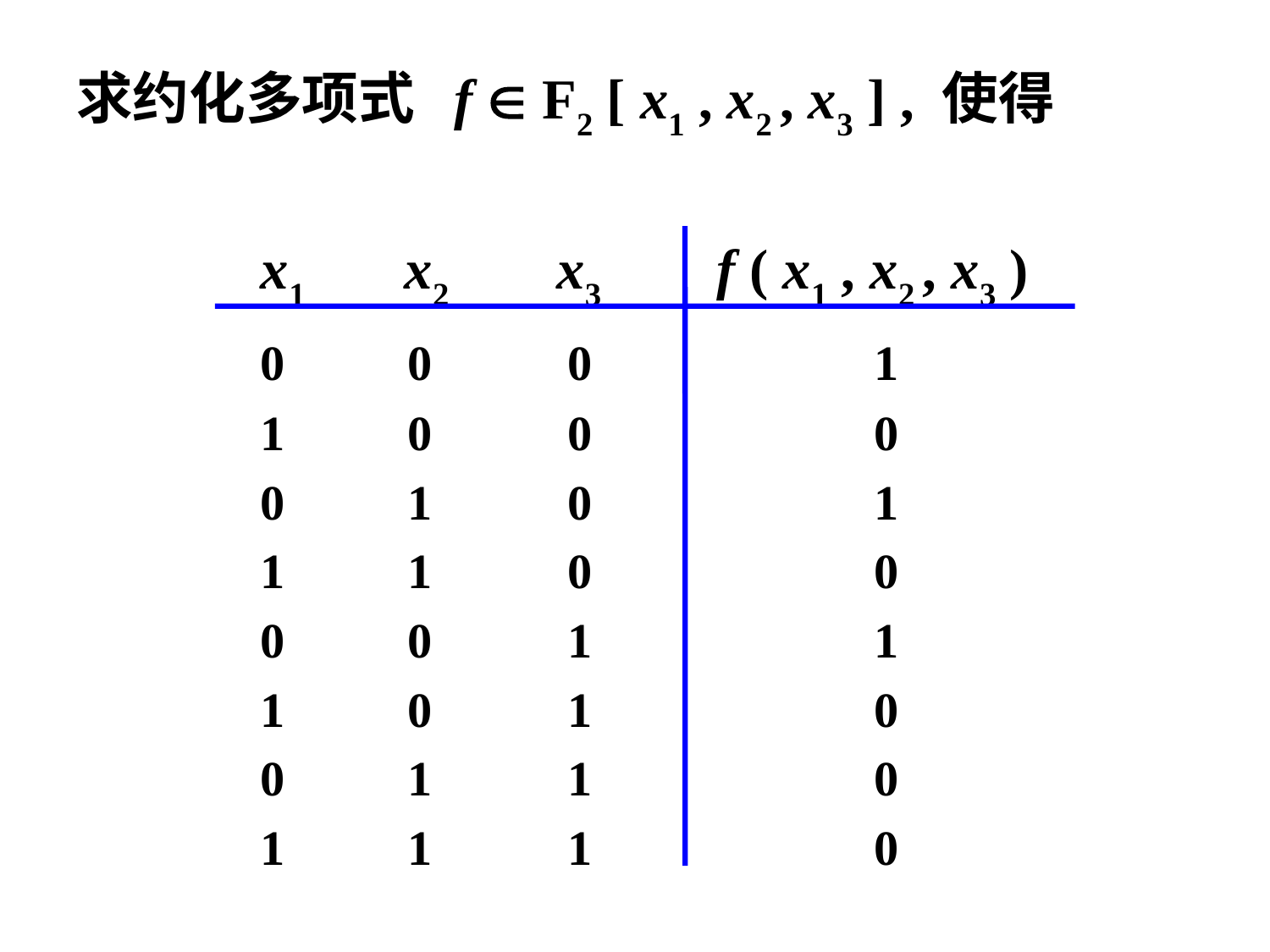

求约化多项式  f ∈ F2 [ x1 , x2 , x3 ] , 使得

             x1       x2        x3              f ( x1 , x2 , x3 )
             0          0           0                       1
               1          0           0                       0
               0          1           0                       1
               1          1           0                       0
               0          0           1                       1
               1          0           1                       0
               0          1           1                       0
               1          1           1                       0